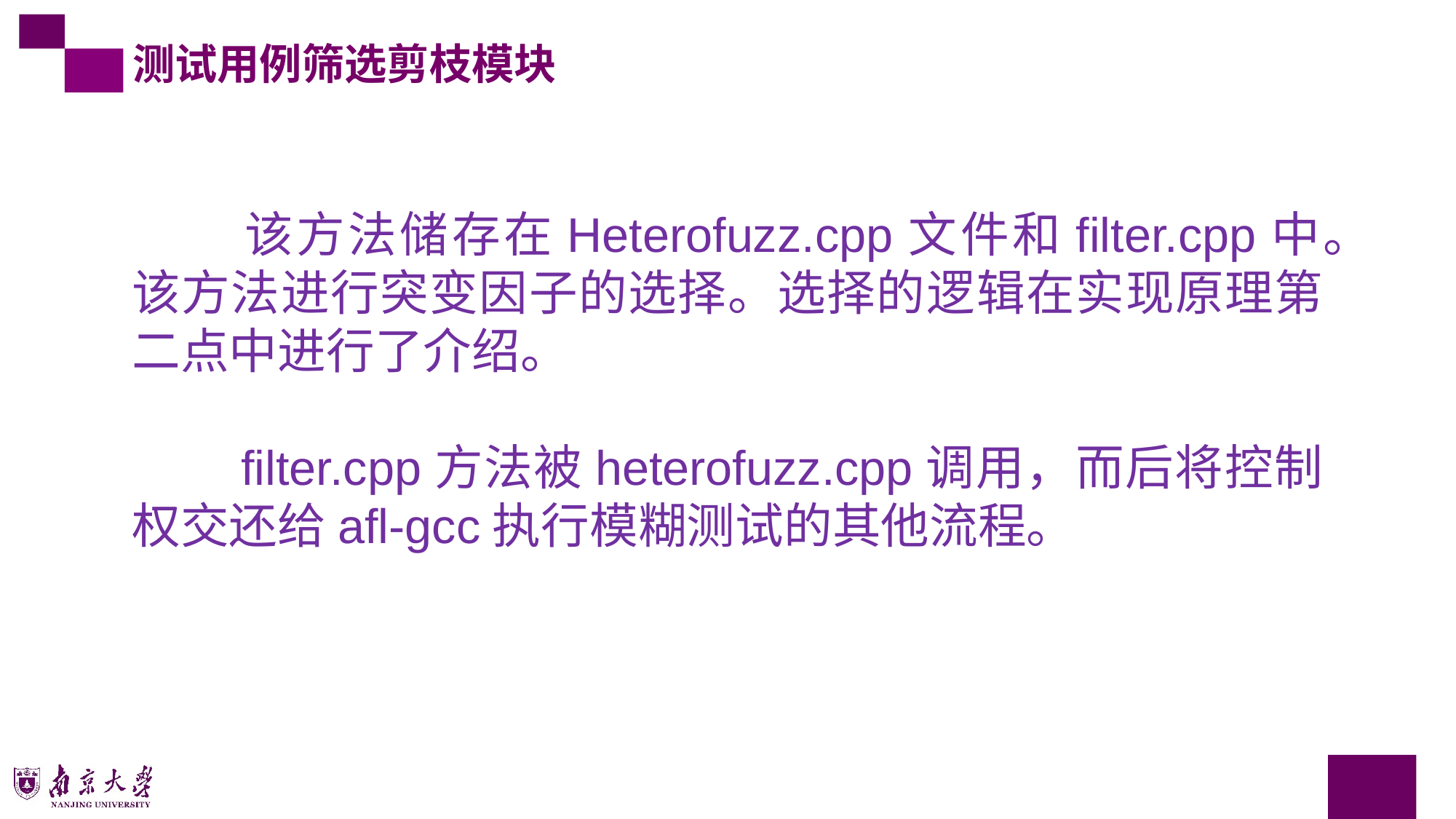

测试用例筛选剪枝模块
	该方法储存在Heterofuzz.cpp文件和filter.cpp中。该方法进行突变因子的选择。选择的逻辑在实现原理第二点中进行了介绍。

	filter.cpp方法被heterofuzz.cpp调用，而后将控制权交还给afl-gcc执行模糊测试的其他流程。

19